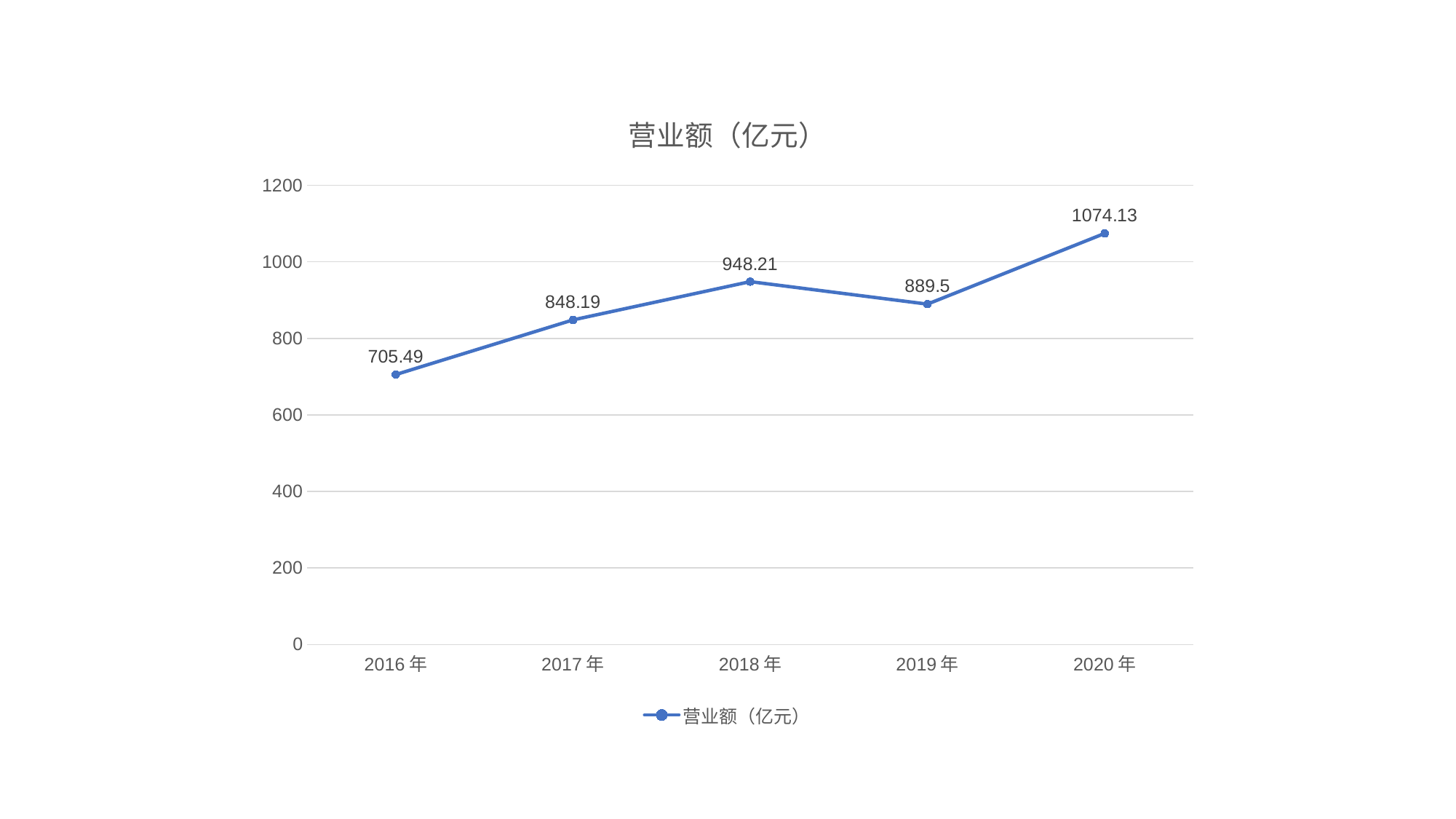

### Chart:

| Category | 营业额（亿元） |
|---|---|
| 2016年 | 705.49 |
| 2017年 | 848.19 |
| 2018年 | 948.21 |
| 2019年 | 889.5 |
| 2020年 | 1074.13 |